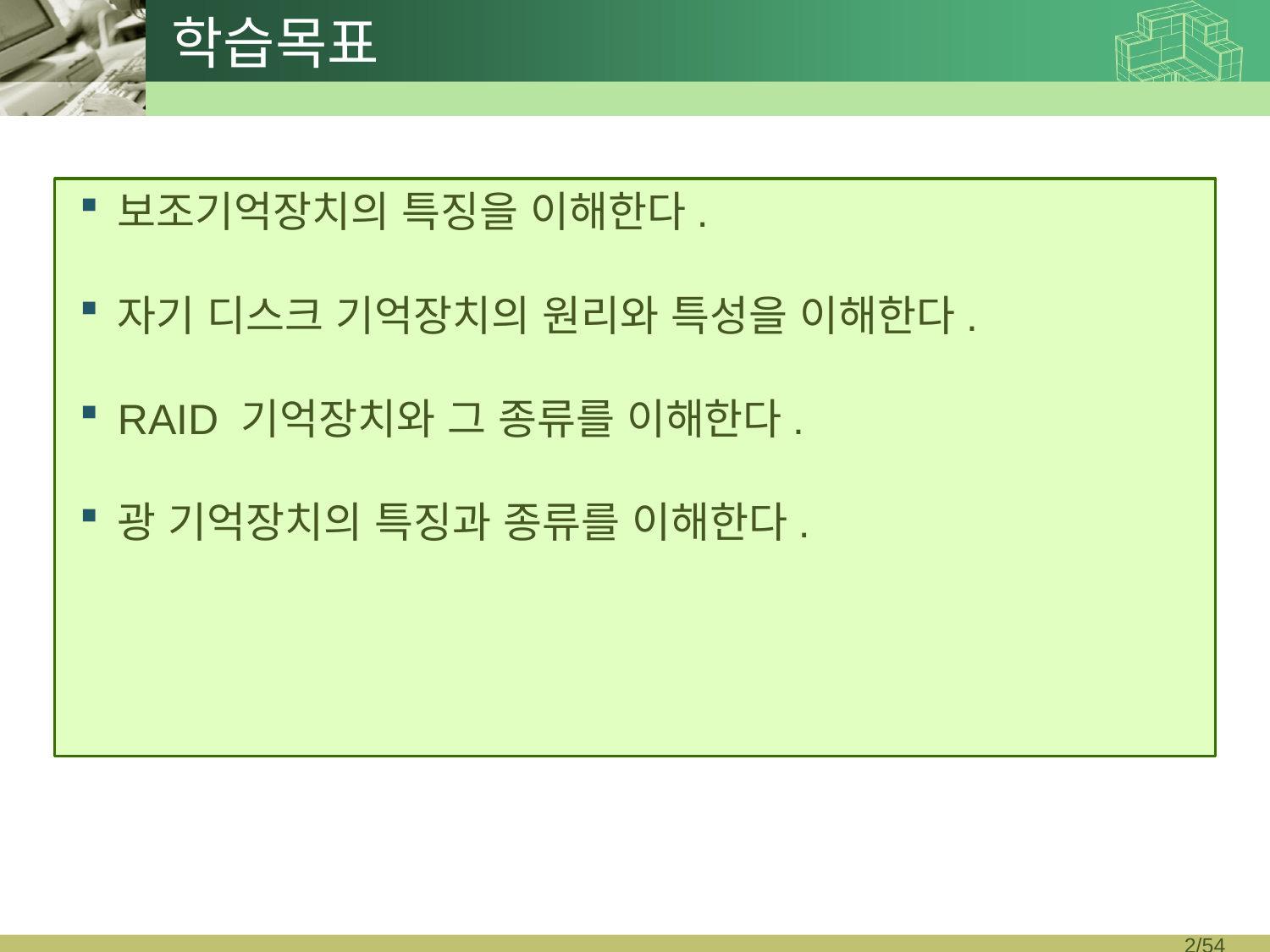

학습목표
보조기억장치의 특징을 이해한다.
자기 디스크 기억장치의 원리와 특성을 이해한다.
RAID 기억장치와 그 종류를 이해한다.
광 기억장치의 특징과 종류를 이해한다.